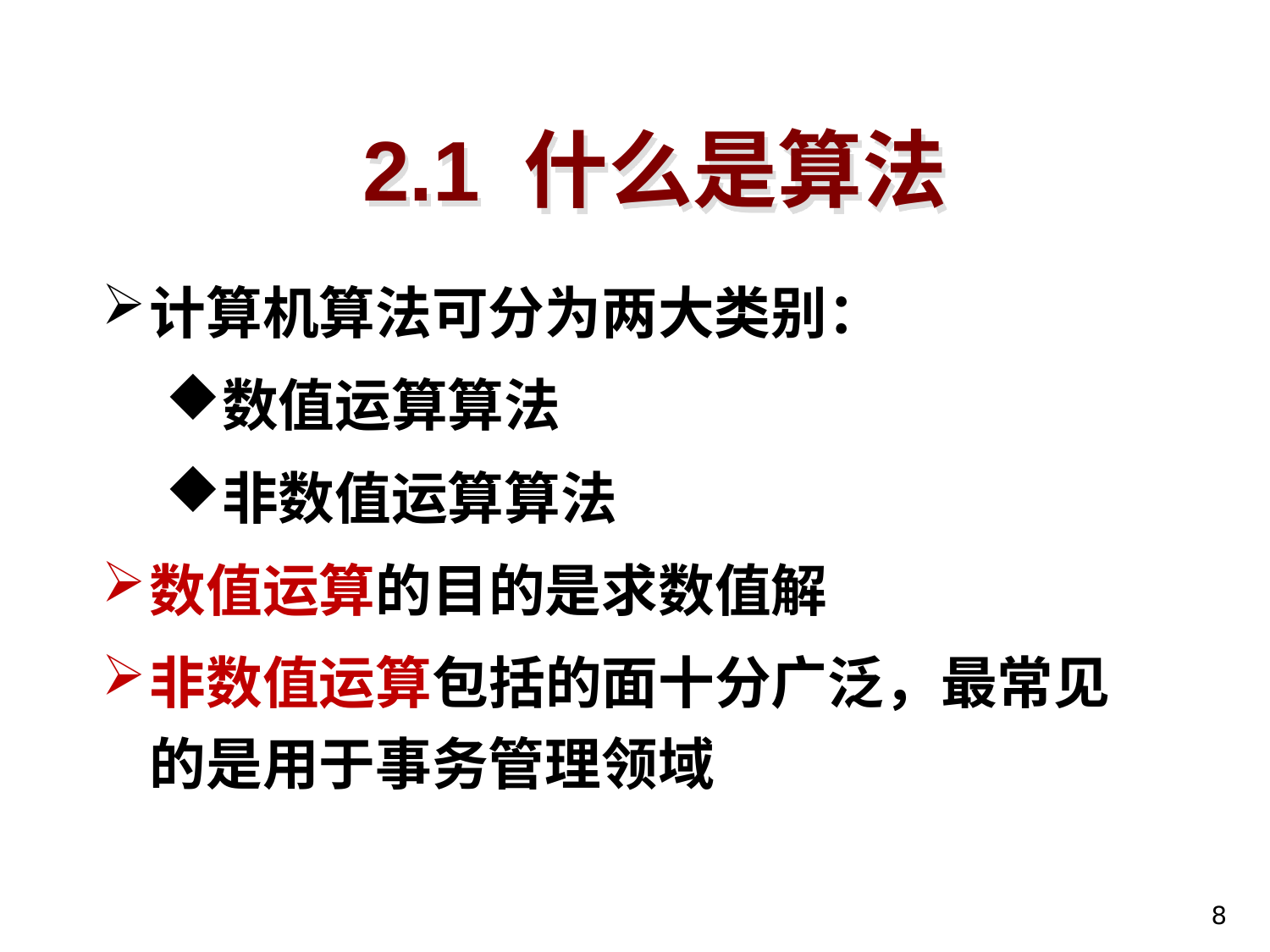

# 2.1 什么是算法
计算机算法可分为两大类别：
数值运算算法
非数值运算算法
数值运算的目的是求数值解
非数值运算包括的面十分广泛，最常见的是用于事务管理领域
8